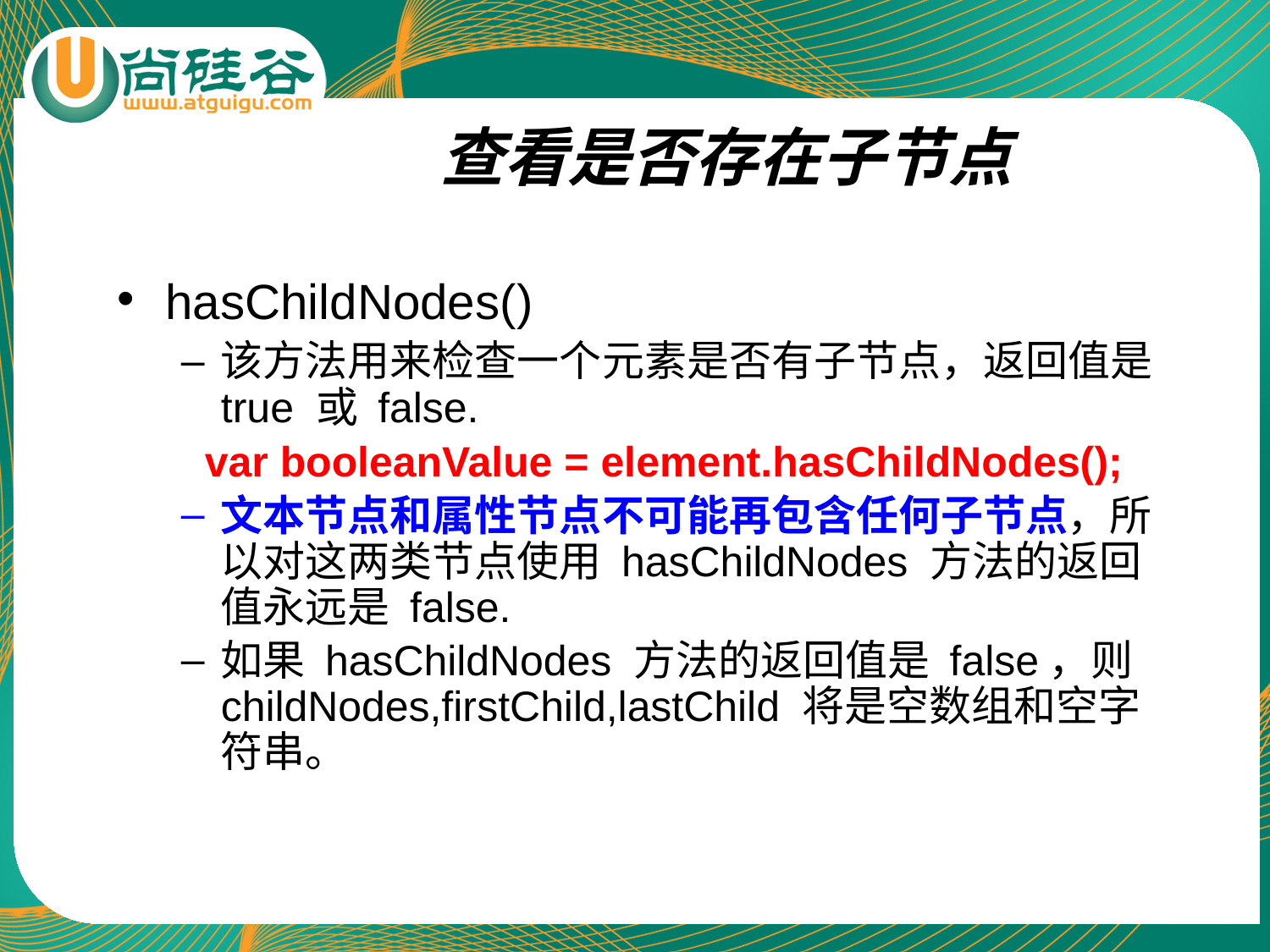

# 查看是否存在子节点
hasChildNodes()
该方法用来检查一个元素是否有子节点，返回值是 true 或 false.
  var booleanValue = element.hasChildNodes();
文本节点和属性节点不可能再包含任何子节点，所以对这两类节点使用 hasChildNodes 方法的返回值永远是 false.
如果 hasChildNodes 方法的返回值是 false，则 childNodes,firstChild,lastChild 将是空数组和空字符串。